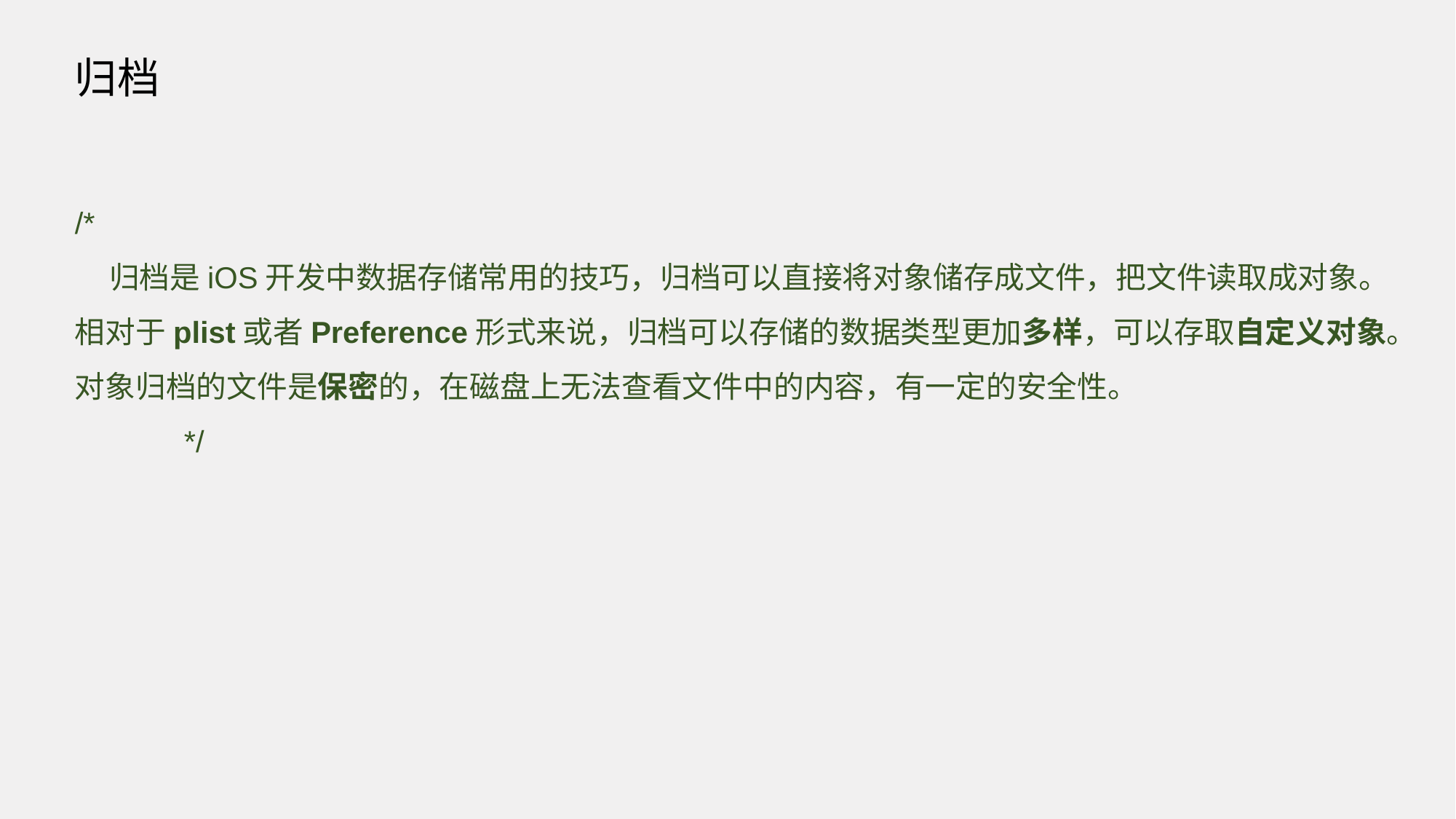

归档
/*
    归档是iOS开发中数据存储常用的技巧，归档可以直接将对象储存成文件，把文件读取成对象。相对于plist或者Preference形式来说，归档可以存储的数据类型更加多样，可以存取自定义对象。对象归档的文件是保密的，在磁盘上无法查看文件中的内容，有一定的安全性。
	*/